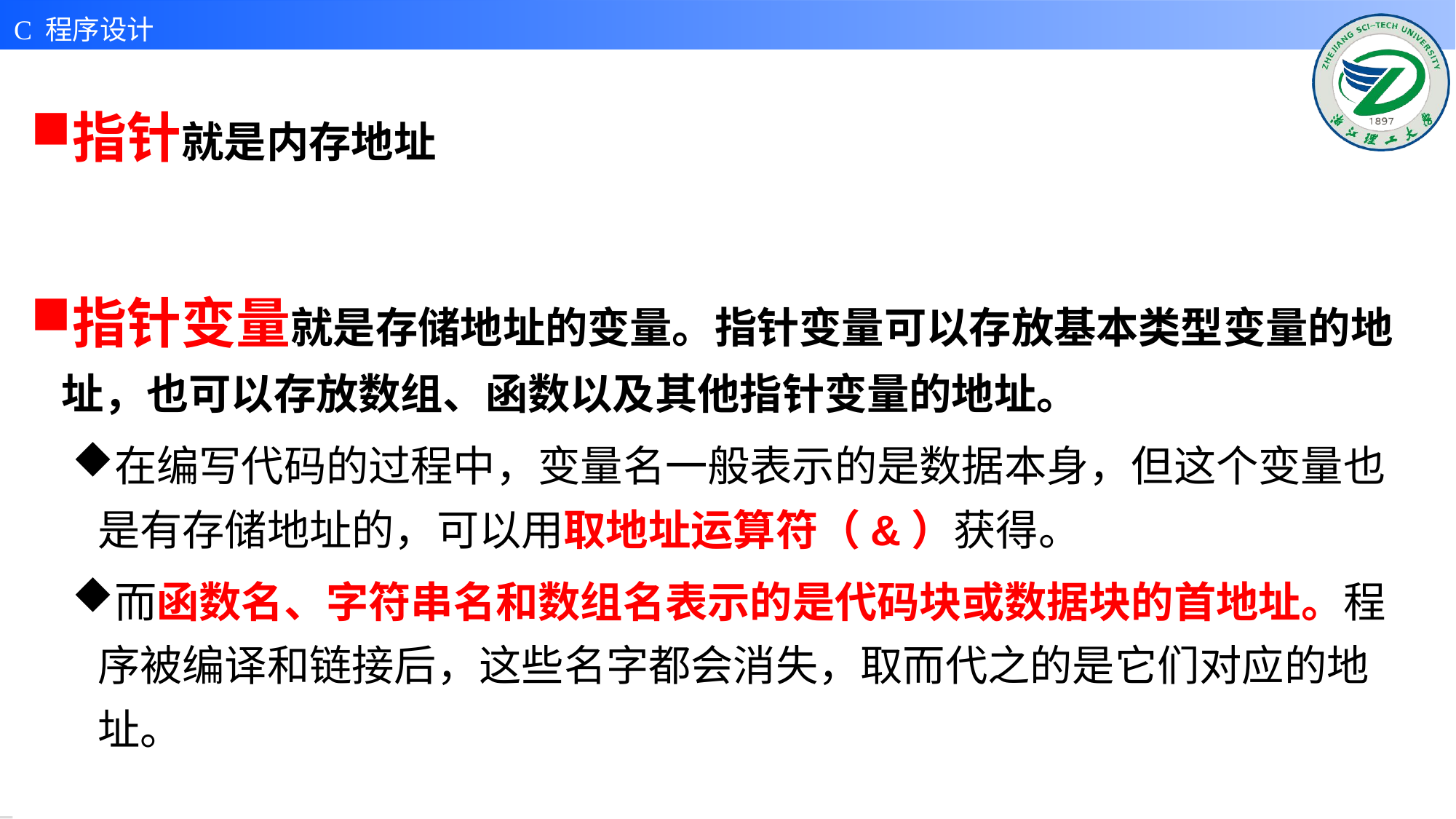

指针就是内存地址

指针变量就是存储地址的变量。指针变量可以存放基本类型变量的地址，也可以存放数组、函数以及其他指针变量的地址。
在编写代码的过程中，变量名一般表示的是数据本身，但这个变量也是有存储地址的，可以用取地址运算符（&）获得。
而函数名、字符串名和数组名表示的是代码块或数据块的首地址。程序被编译和链接后，这些名字都会消失，取而代之的是它们对应的地址。